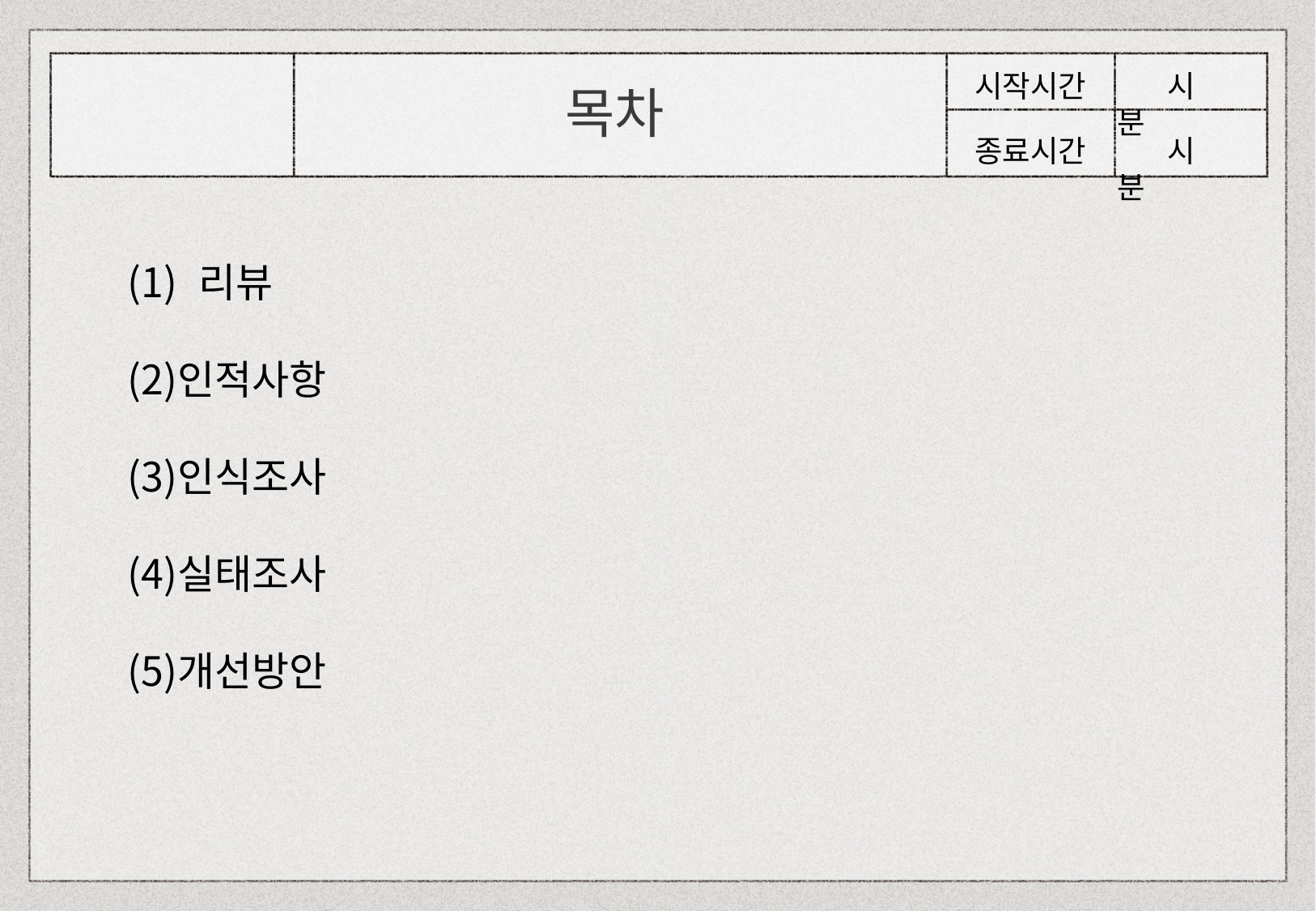

시작시간
     시       분
     시       분
종료시간
목차
 리뷰
인적사항
인식조사
실태조사
개선방안